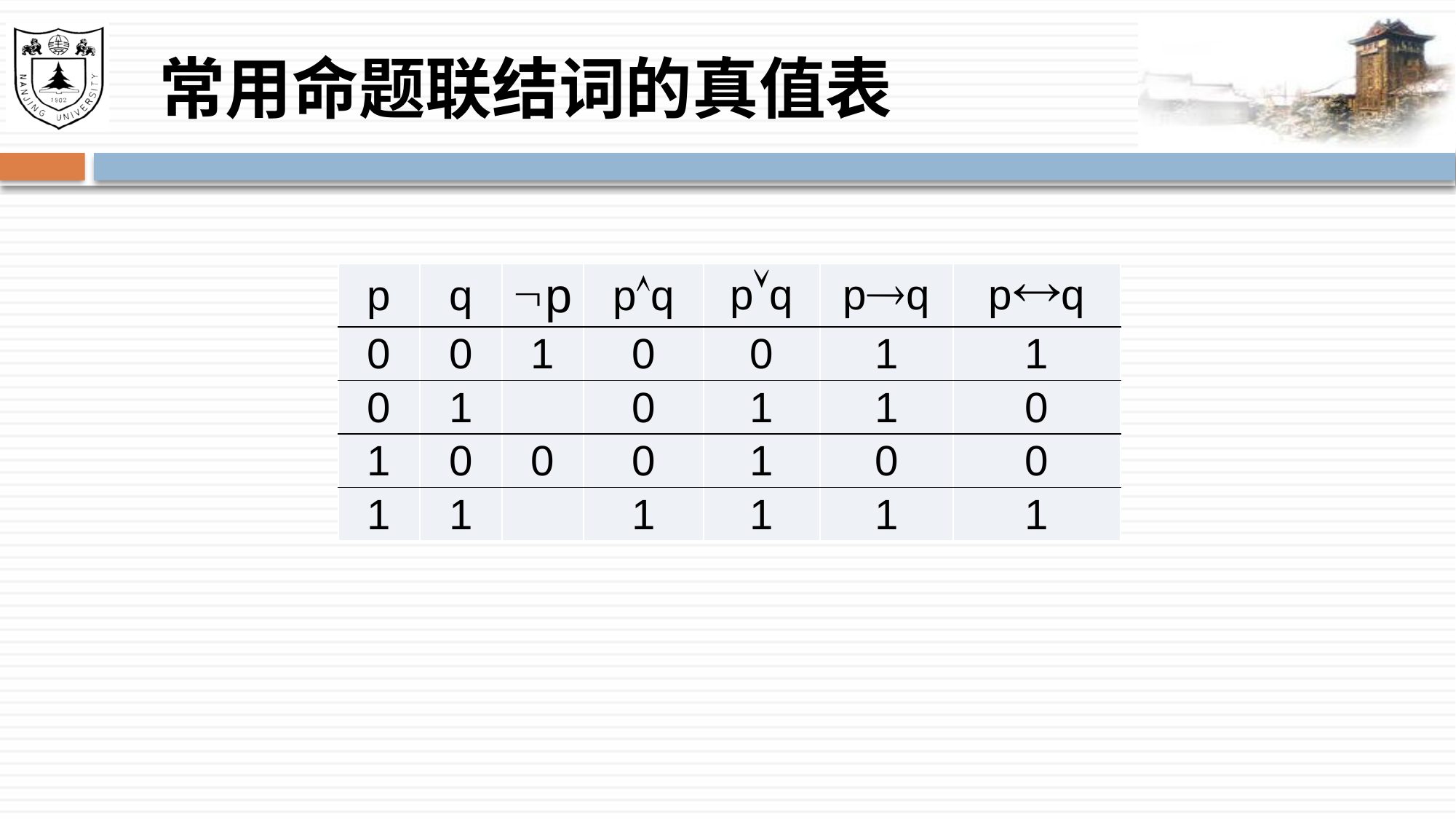

# 常用命题联结词的真值表

| p | q | ¬p | p∧q | p∨q | p→q | p↔q |
| --- | --- | --- | --- | --- | --- | --- |
| 0 | 0 | 1 | 0 | 0 | 1 | 1 |
| 0 | 1 |  | 0 | 1 | 1 | 0 |
| 1 | 0 | 0 | 0 | 1 | 0 | 0 |
| 1 | 1 |  | 1 | 1 | 1 | 1 |